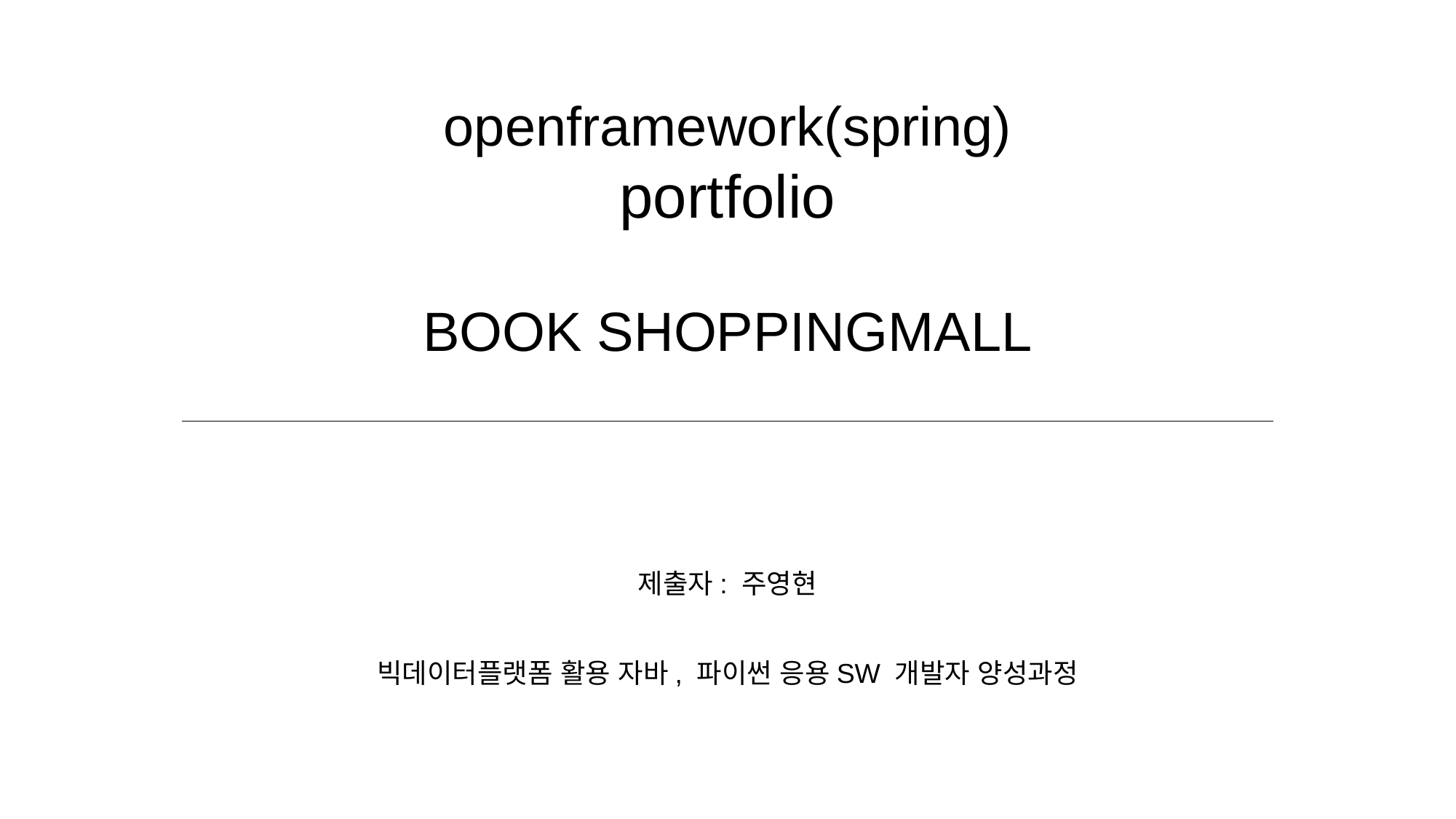

# openframework(spring) portfolio BOOK SHOPPINGMALL

제출자: 주영현

빅데이터플랫폼 활용 자바, 파이썬 응용SW 개발자 양성과정